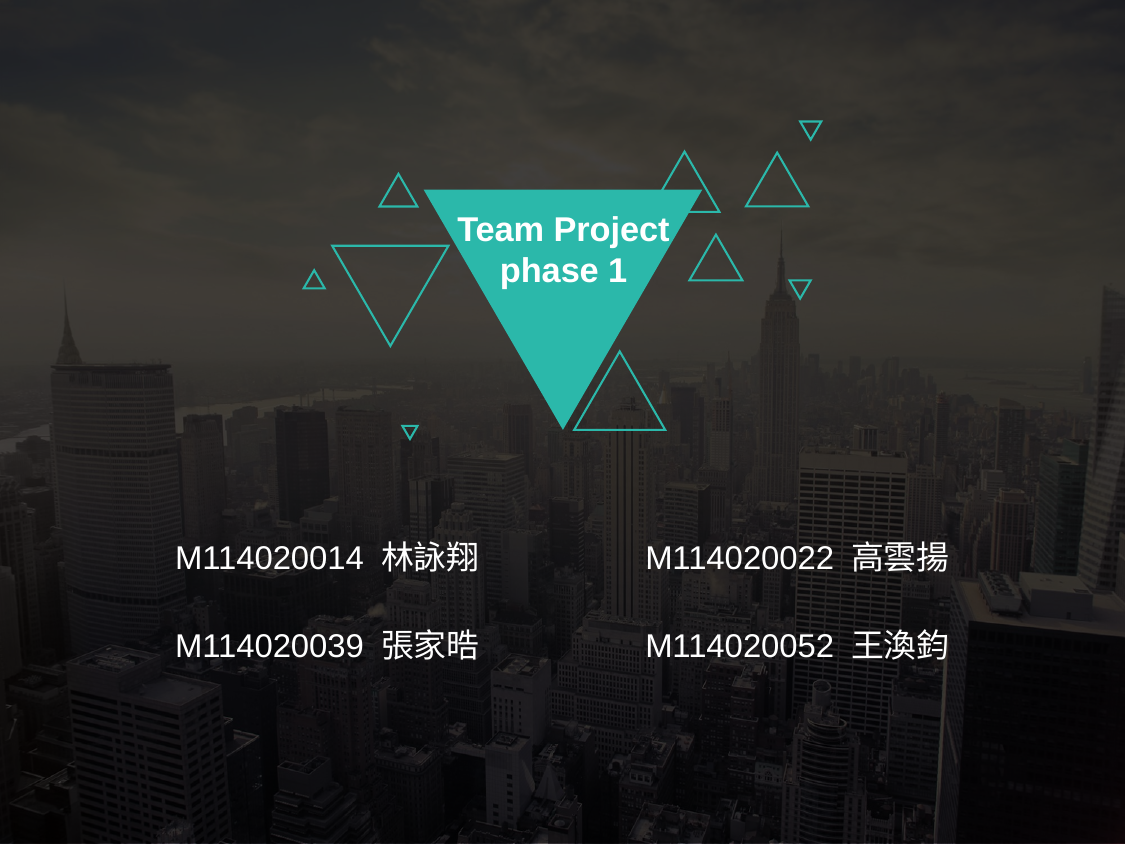

Team Project phase 1
M114020014 林詠翔

M114020022 高雲揚
M114020039 張家晧
M114020052 王渙鈞